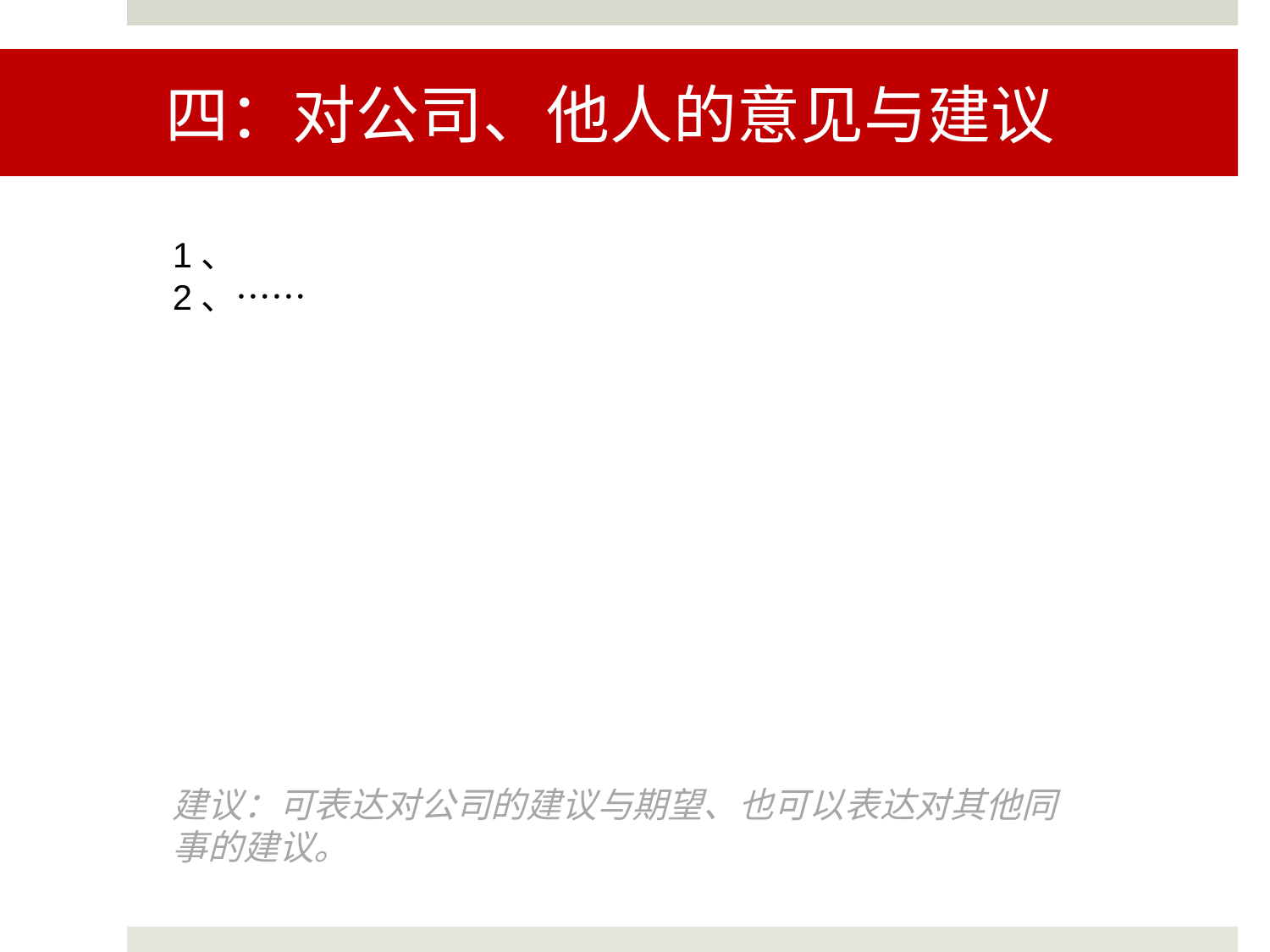

# 四：对公司、他人的意见与建议
1、
2、……

建议：可表达对公司的建议与期望、也可以表达对其他同事的建议。